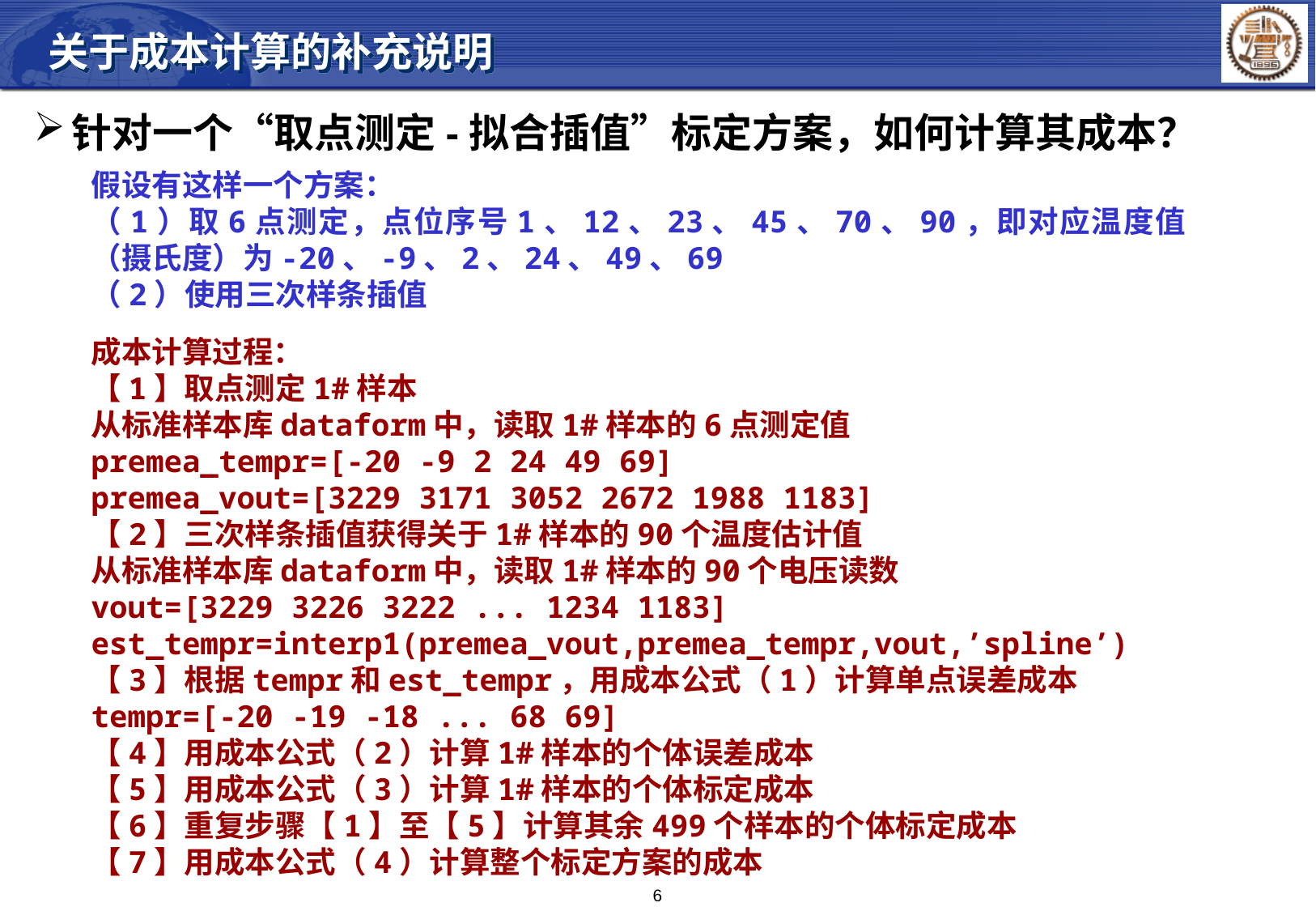

关于成本计算的补充说明
针对一个“取点测定-拟合插值”标定方案，如何计算其成本？
假设有这样一个方案：
（1）取6点测定，点位序号1、12、23、45、70、90，即对应温度值（摄氏度）为-20、-9、2、24、49、69
（2）使用三次样条插值
成本计算过程：
【1】取点测定1#样本
从标准样本库dataform中，读取1#样本的6点测定值
premea_tempr=[-20 -9 2 24 49 69]
premea_vout=[3229 3171 3052 2672 1988 1183]
【2】三次样条插值获得关于1#样本的90个温度估计值
从标准样本库dataform中，读取1#样本的90个电压读数
vout=[3229 3226 3222 ... 1234 1183]
est_tempr=interp1(premea_vout,premea_tempr,vout,’spline’)
【3】根据tempr和est_tempr，用成本公式（1）计算单点误差成本
tempr=[-20 -19 -18 ... 68 69]
【4】用成本公式（2）计算1#样本的个体误差成本
【5】用成本公式（3）计算1#样本的个体标定成本
【6】重复步骤【1】至【5】计算其余499个样本的个体标定成本
【7】用成本公式（4）计算整个标定方案的成本
6